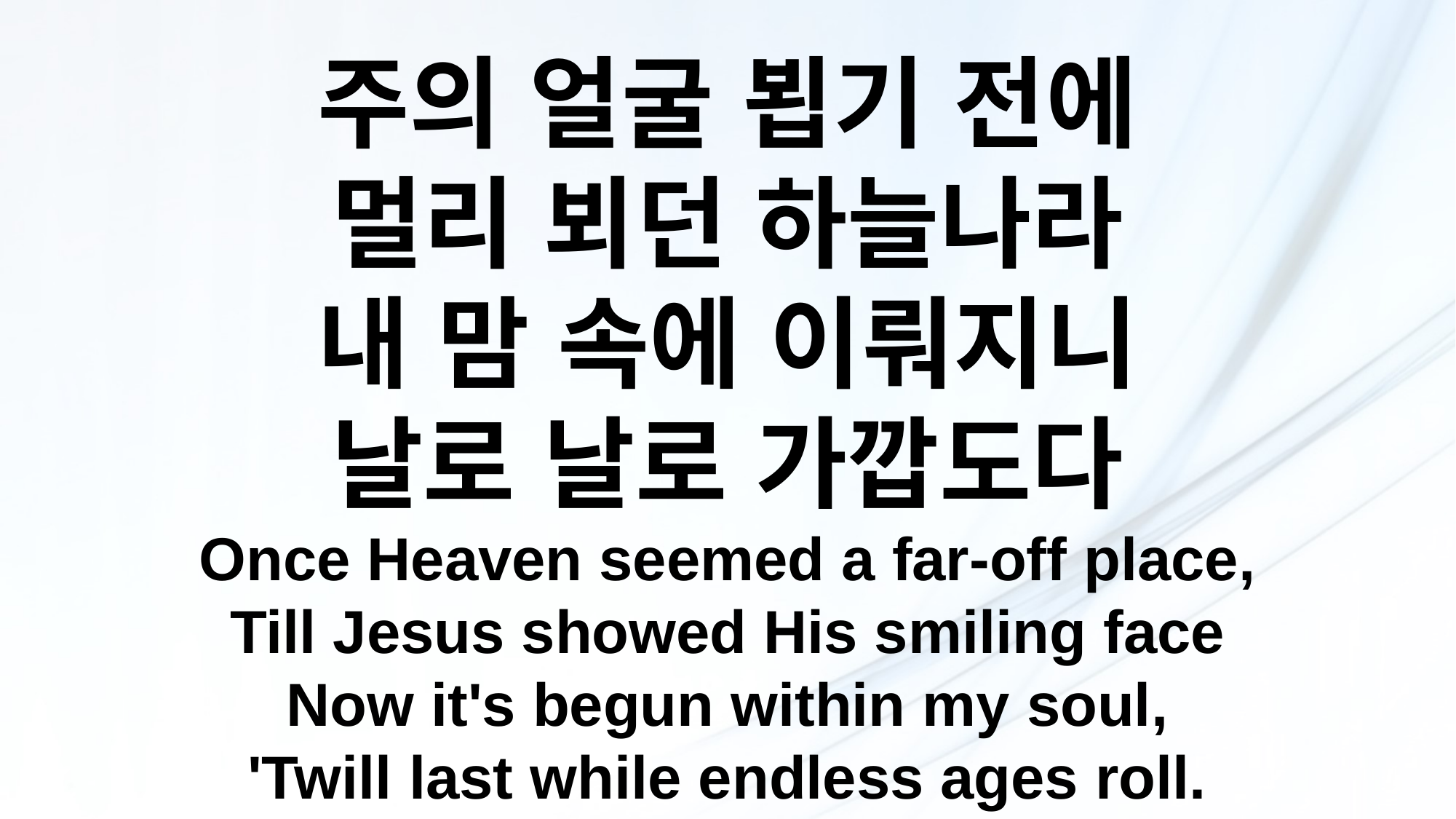

주의 얼굴 뵙기 전에
멀리 뵈던 하늘나라
내 맘 속에 이뤄지니
날로 날로 가깝도다
Once Heaven seemed a far-off place,
Till Jesus showed His smiling face
Now it's begun within my soul,
'Twill last while endless ages roll.